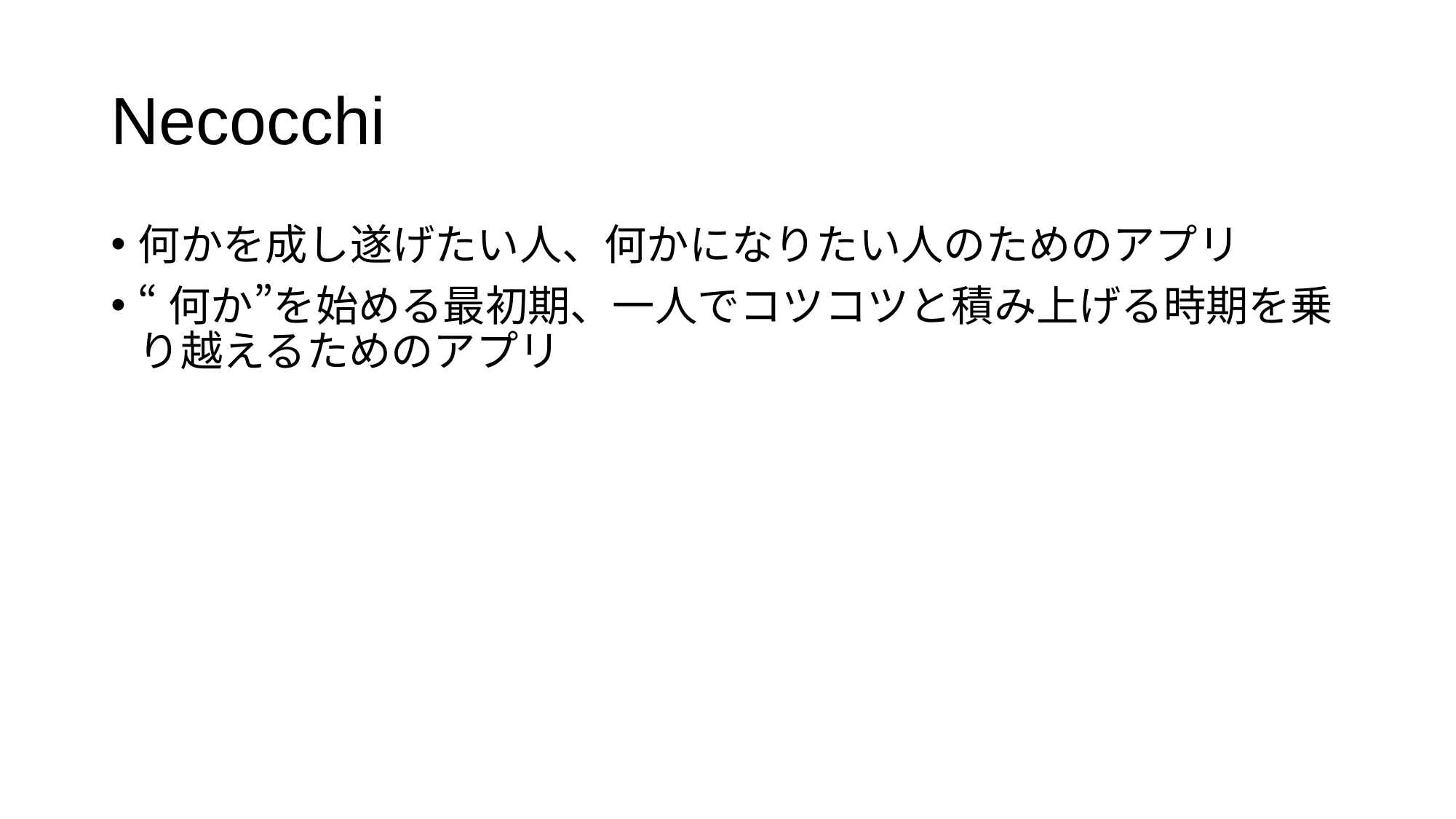

# Necocchi
何かを成し遂げたい人、何かになりたい人のためのアプリ
“何か”を始める最初期、一人でコツコツと積み上げる時期を乗り越えるためのアプリ